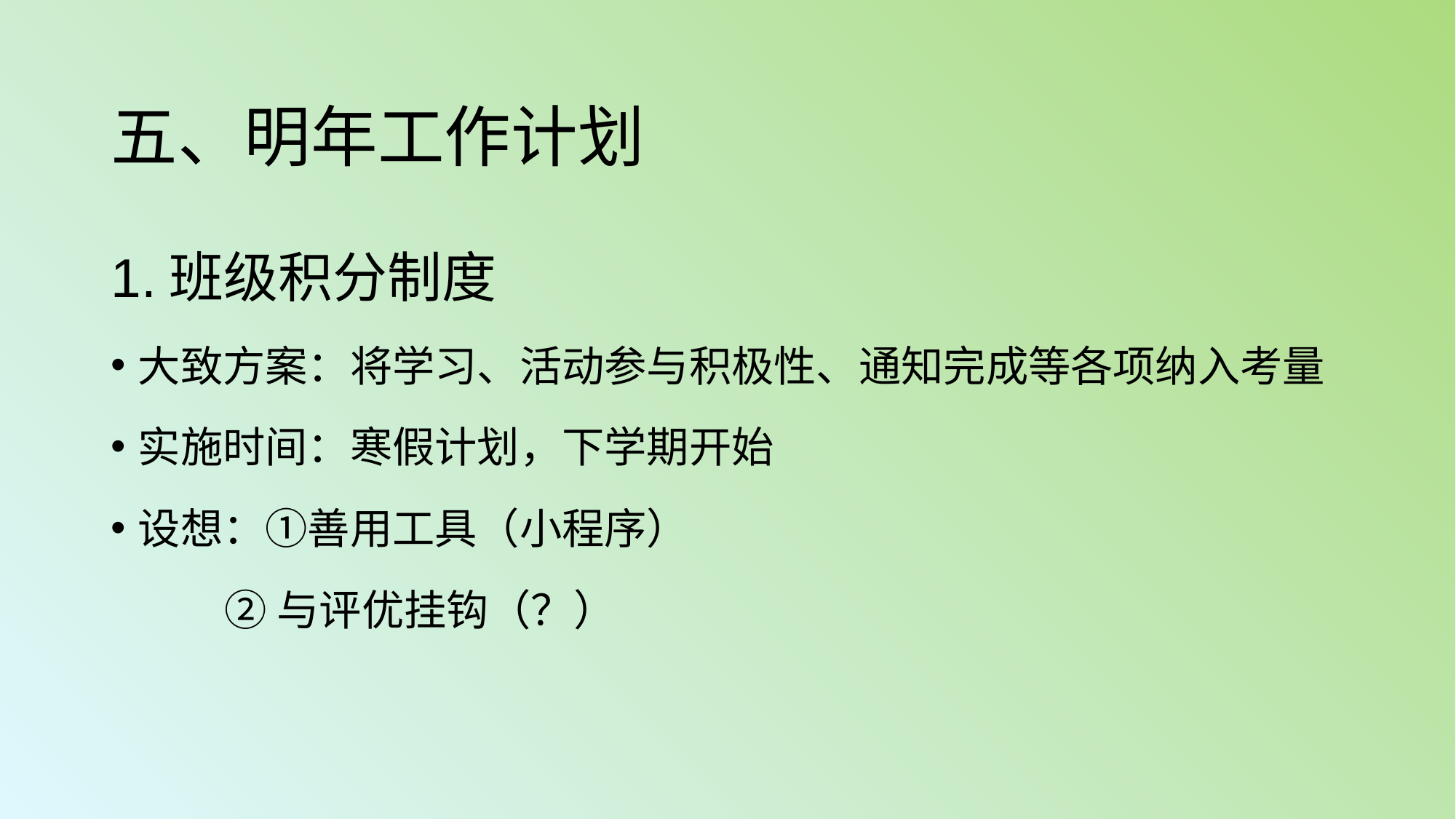

# 五、明年工作计划

1.班级积分制度
大致方案：将学习、活动参与积极性、通知完成等各项纳入考量
实施时间：寒假计划，下学期开始
设想：①善用工具（小程序）
            ②与评优挂钩（？）